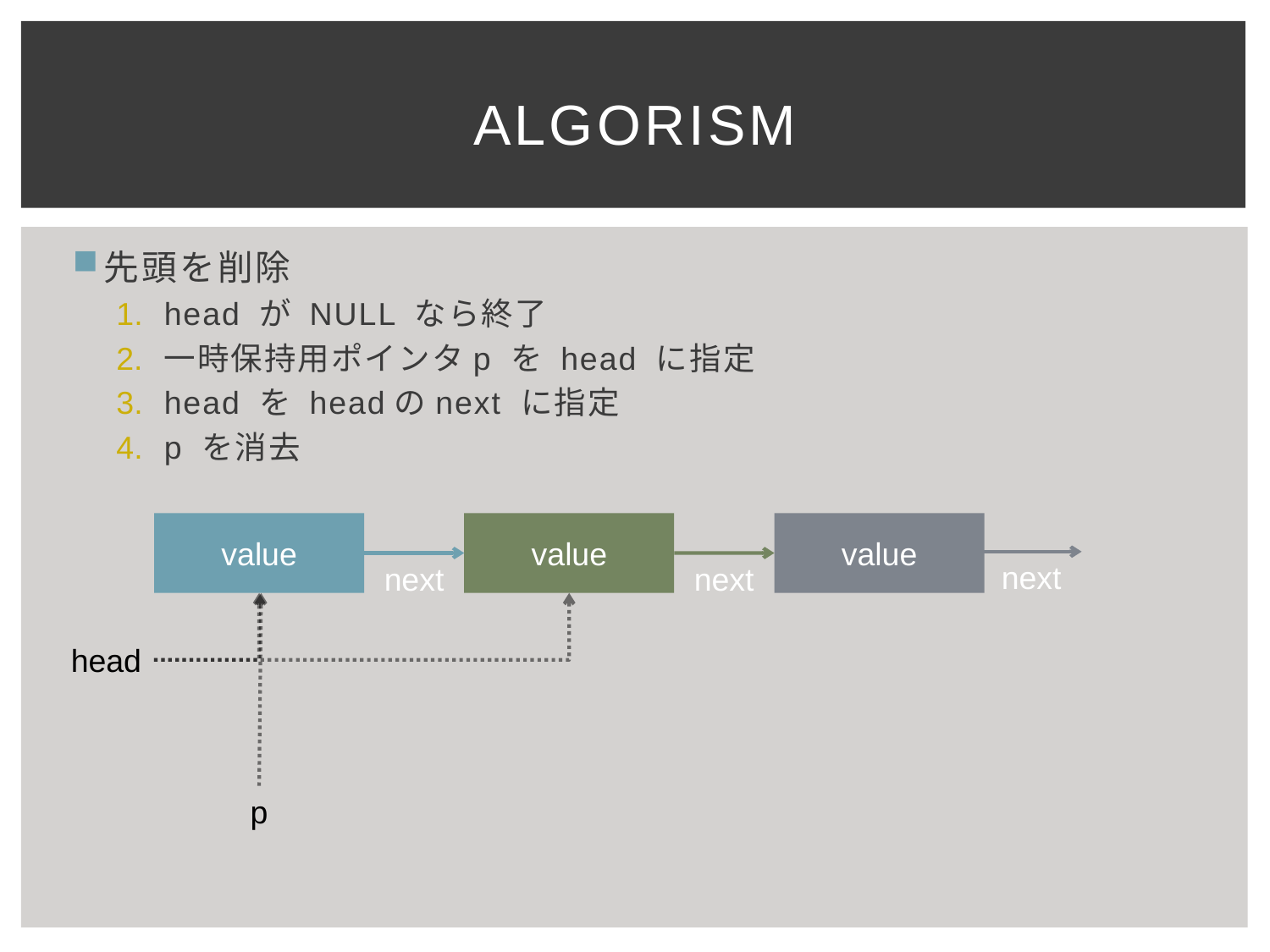

# Algorism
先頭を削除
head が NULL なら終了
一時保持用ポインタp を head に指定
head を headのnext に指定
p を消去
value
value
value
next
next
next
head
p